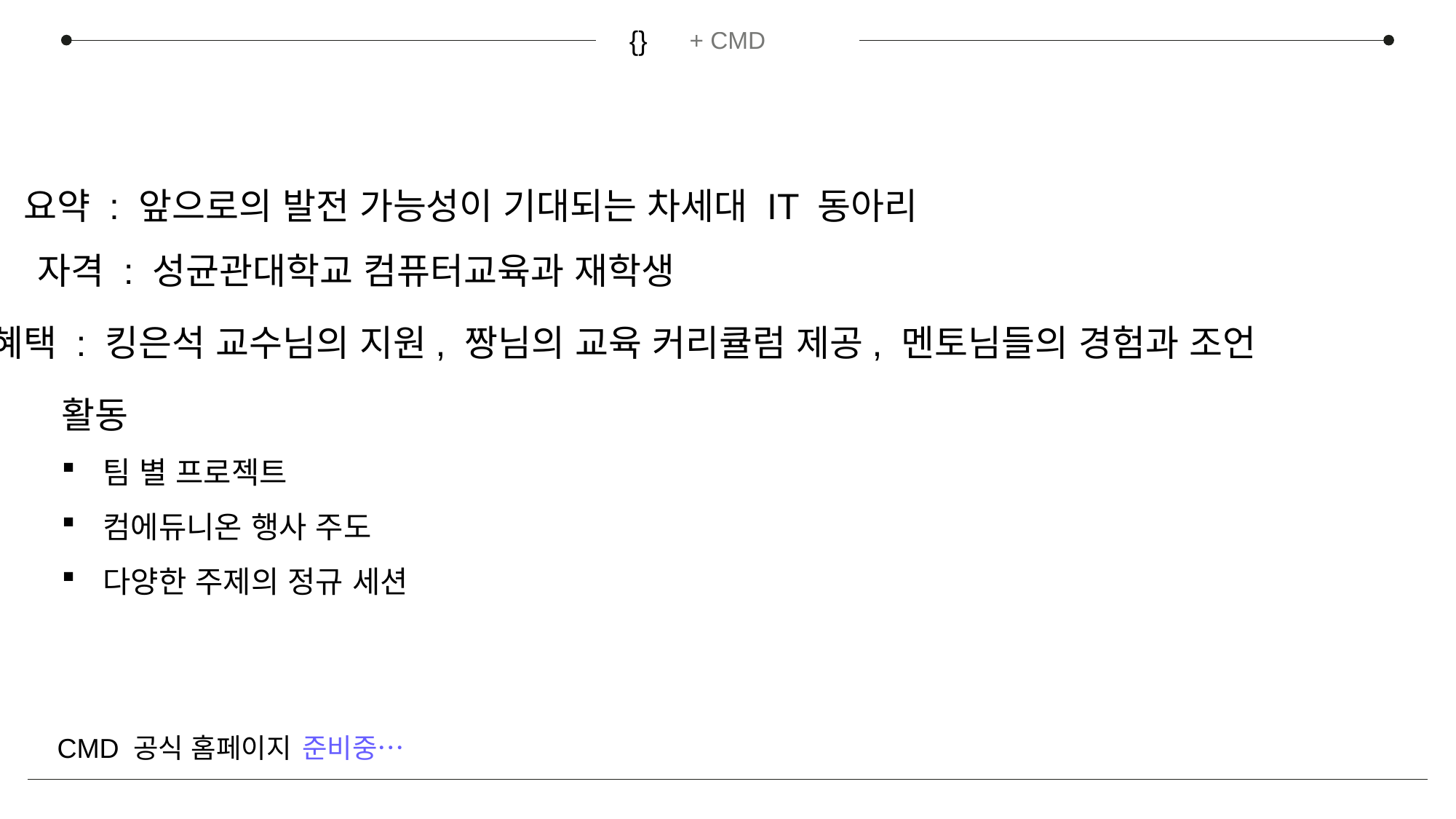

{}
+ CMD

요약 : 앞으로의 발전 가능성이 기대되는 차세대 IT 동아리
자격 : 성균관대학교 컴퓨터교육과 재학생
혜택 : 킹은석 교수님의 지원, 짱님의 교육 커리큘럼 제공, 멘토님들의 경험과 조언
활동
팀 별 프로젝트
컴에듀니온 행사 주도
다양한 주제의 정규 세션
CMD 공식 홈페이지
준비중…